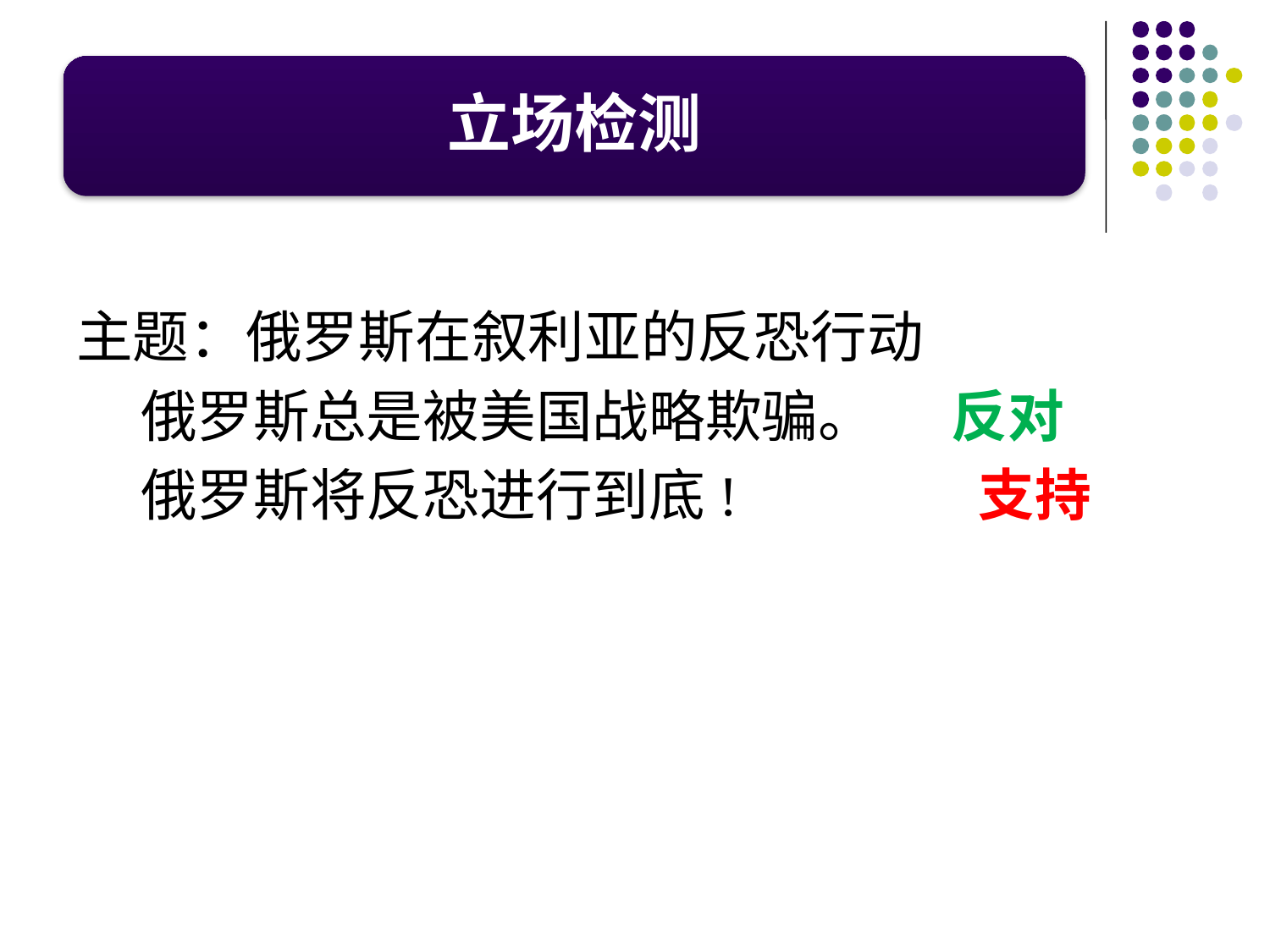

立场检测

主题：俄罗斯在叙利亚的反恐行动
    俄罗斯总是被美国战略欺骗。      反对
    俄罗斯将反恐进行到底!                支持